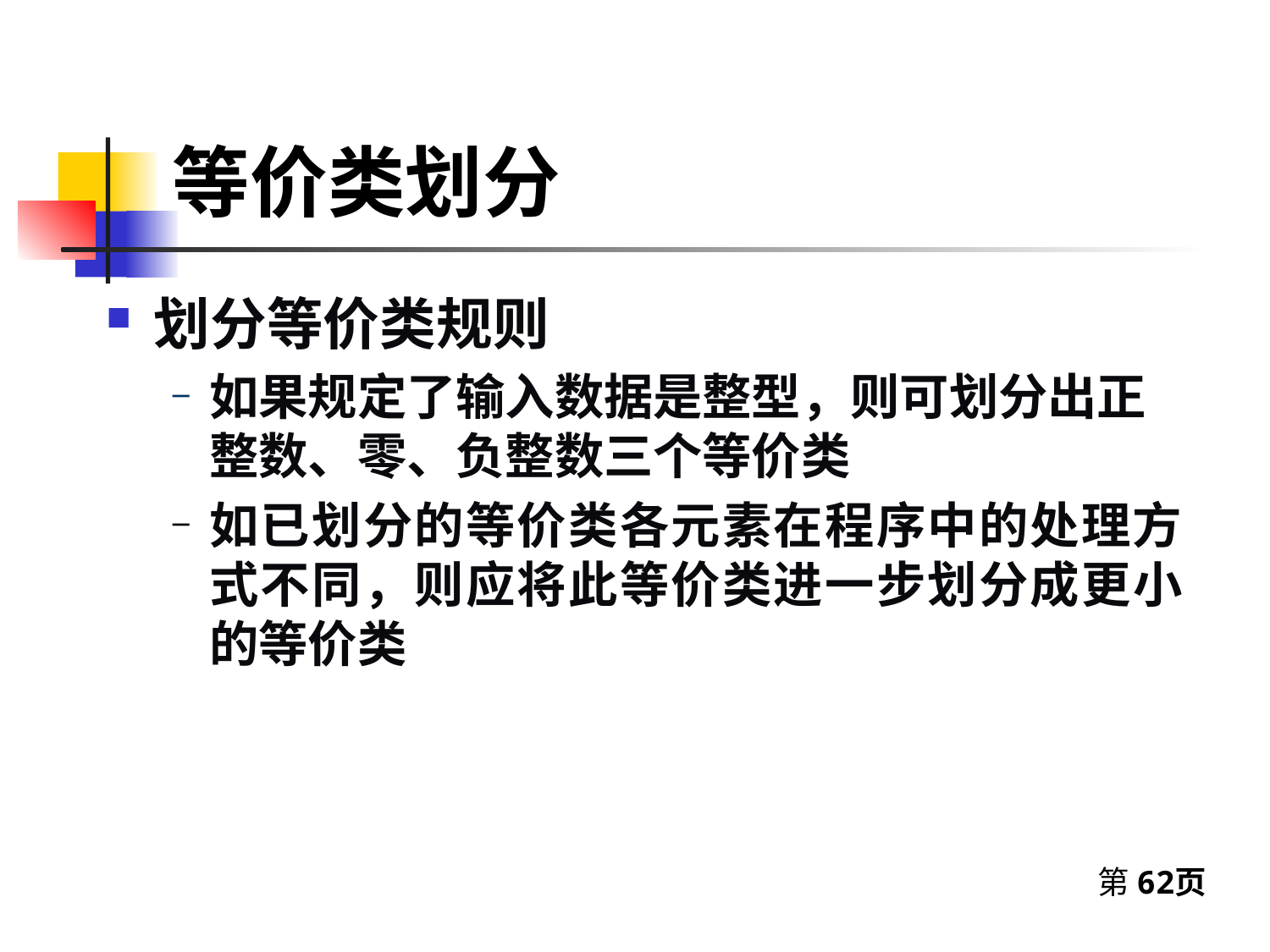

# 等价类划分
划分等价类规则
如果规定了输入数据是整型，则可划分出正整数、零、负整数三个等价类
如已划分的等价类各元素在程序中的处理方式不同，则应将此等价类进一步划分成更小的等价类